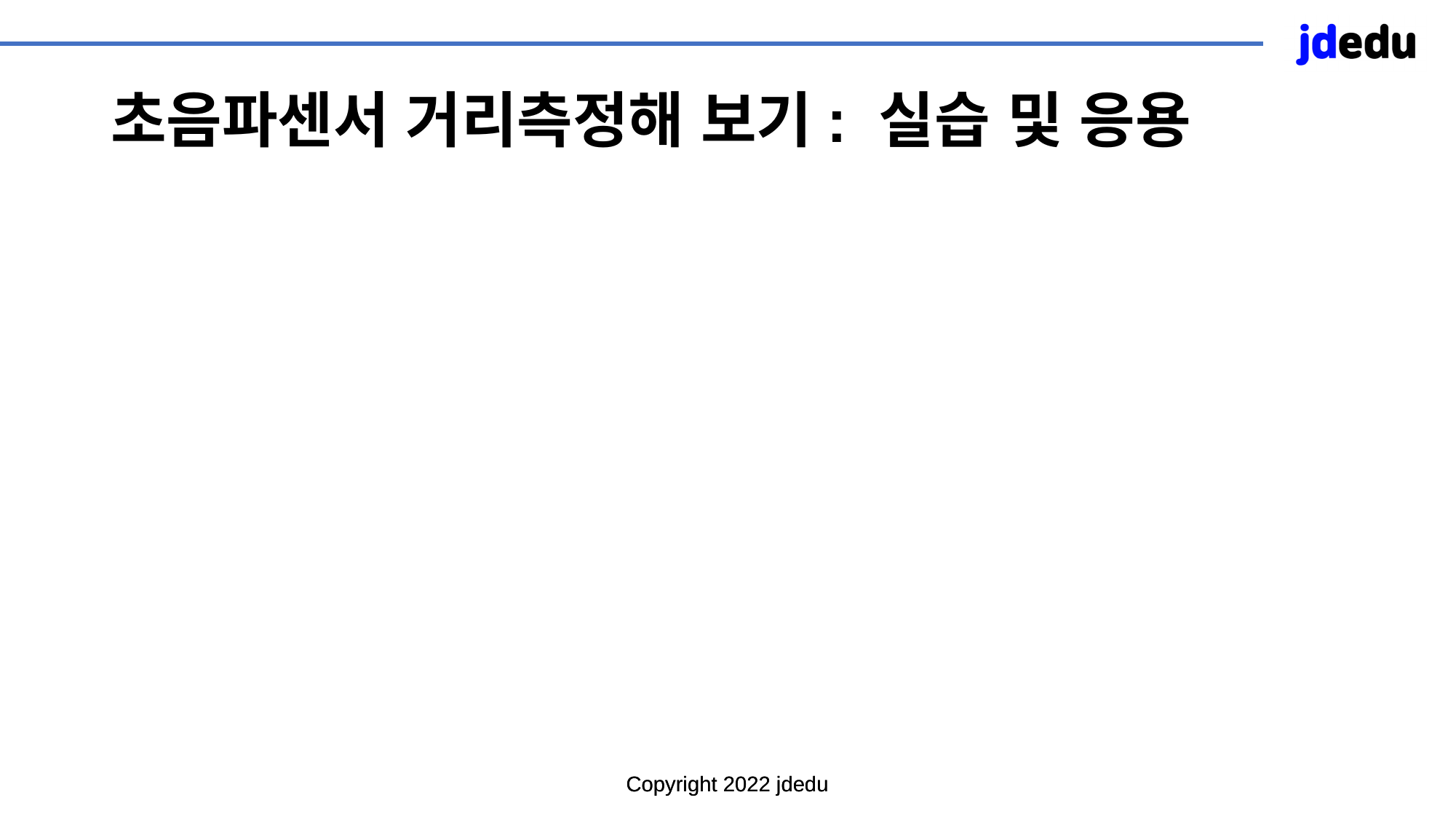

# 초음파센서 거리측정해 보기: 실습 및 응용